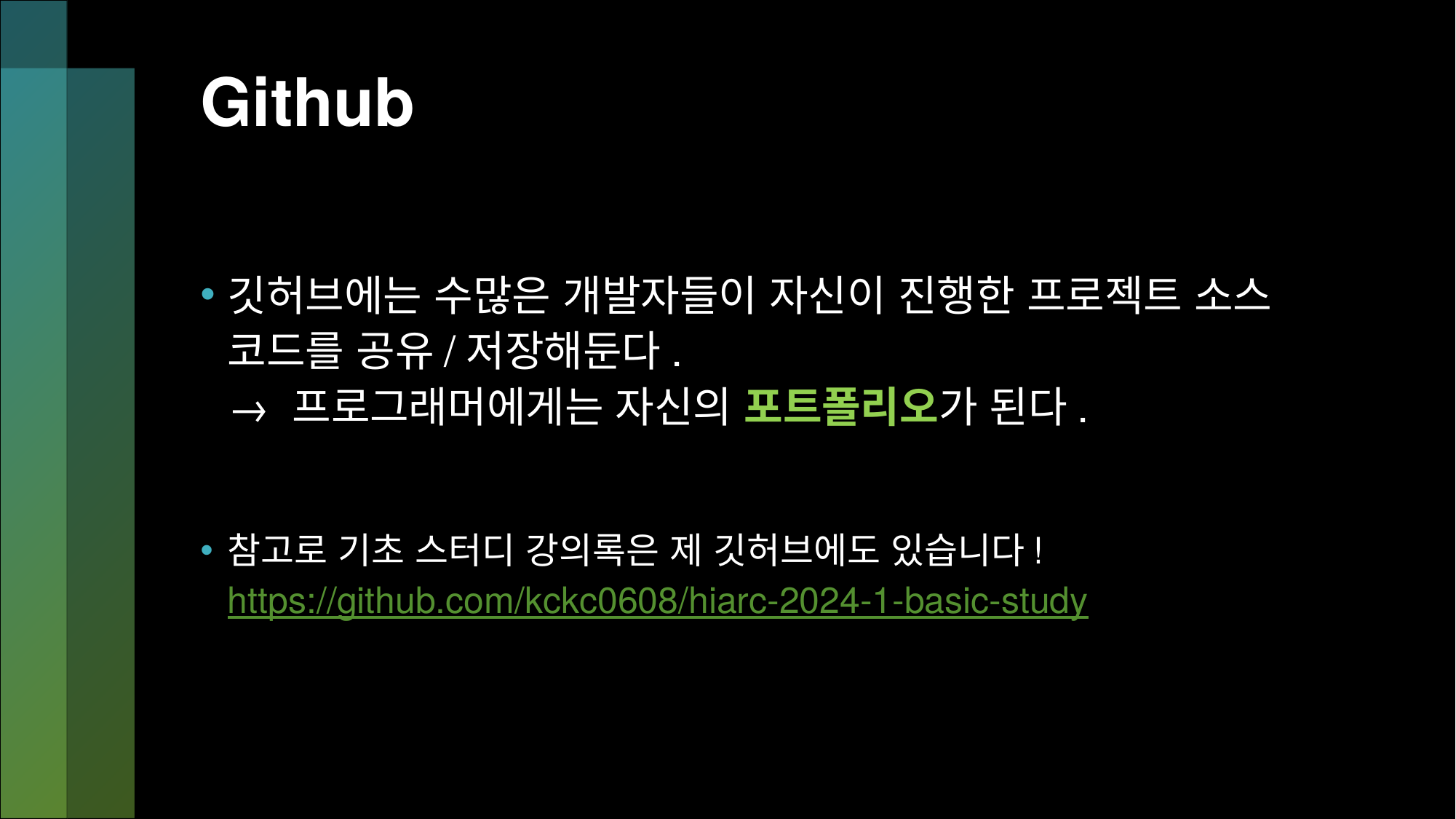

# Github
깃허브에는 수많은 개발자들이 자신이 진행한 프로젝트 소스 코드를 공유/저장해둔다.
→ 프로그래머에게는 자신의 포트폴리오가 된다.

참고로 기초 스터디 강의록은 제 깃허브에도 있습니다!
https://github.com/kckc0608/hiarc-2024-1-basic-study